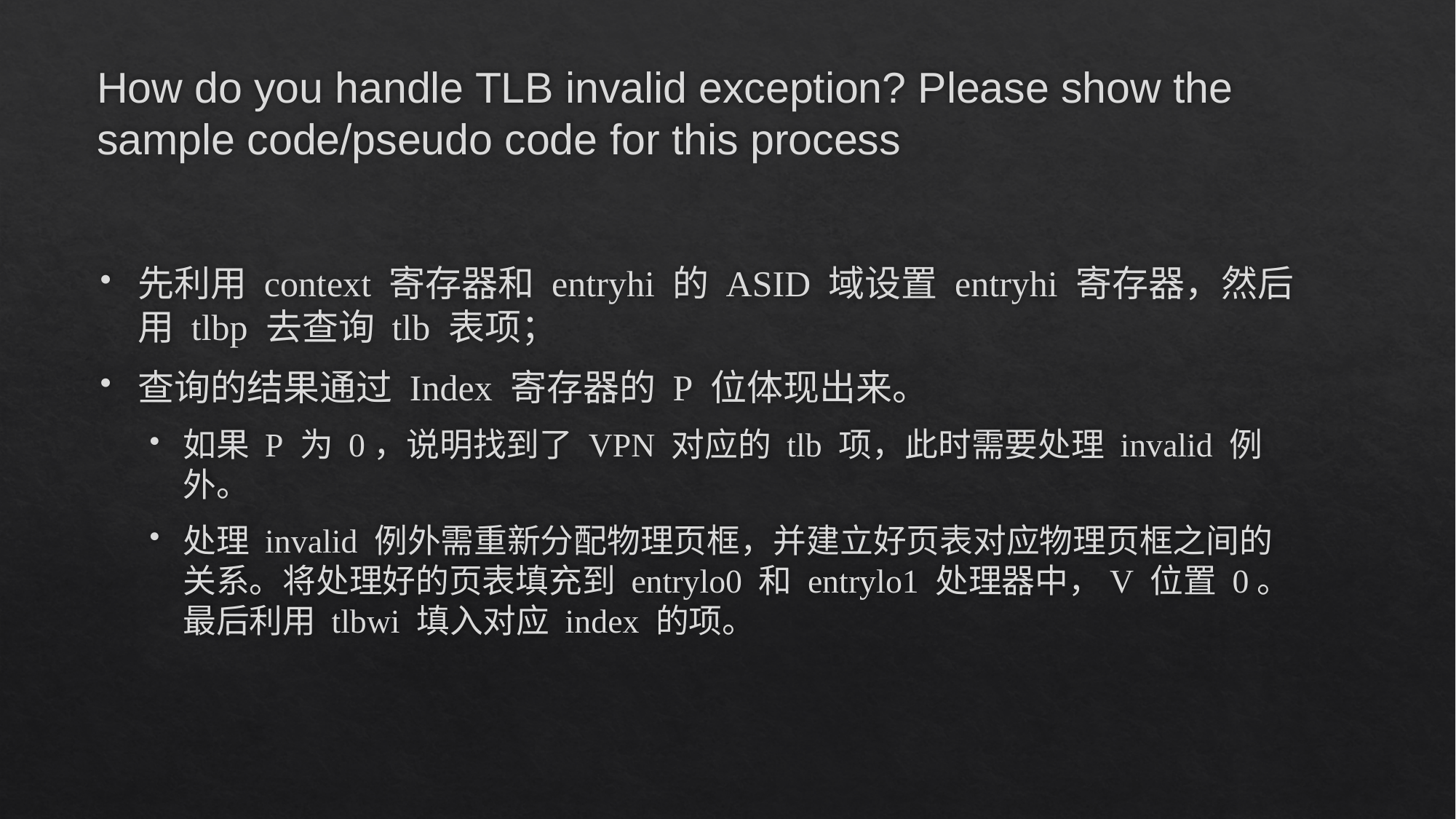

# How do you handle TLB invalid exception? Please show the sample code/pseudo code for this process

先利用 context 寄存器和 entryhi 的 ASID 域设置 entryhi 寄存器，然后用 tlbp 去查询 tlb 表项；
查询的结果通过 Index 寄存器的 P 位体现出来。
如果 P 为 0，说明找到了 VPN 对应的 tlb 项，此时需要处理 invalid 例外。
处理 invalid 例外需重新分配物理页框，并建立好页表对应物理页框之间的关系。将处理好的页表填充到 entrylo0 和 entrylo1 处理器中，V 位置 0。最后利用 tlbwi 填入对应 index 的项。